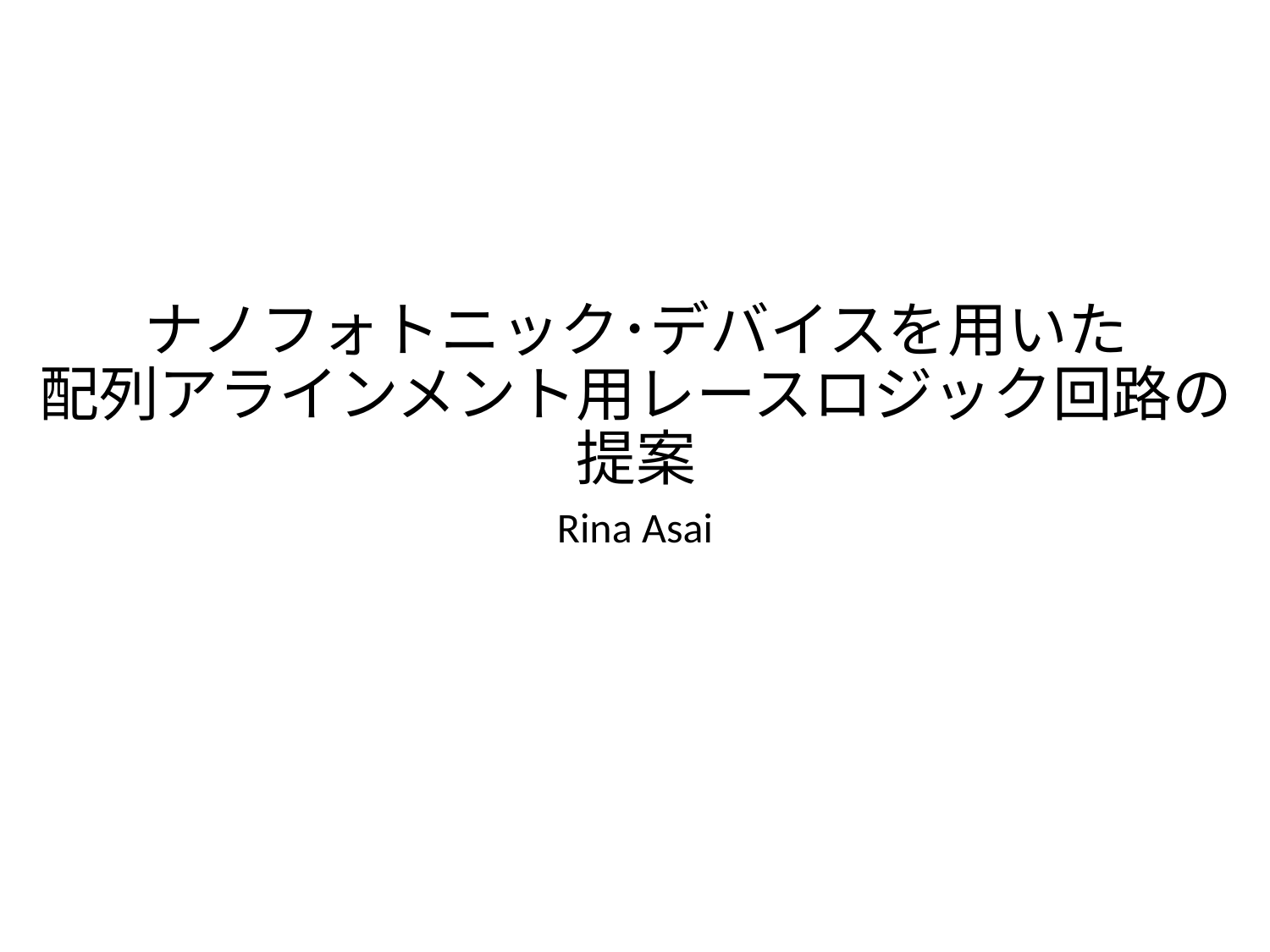

# ナノフォトニック･デバイスを用いた 配列アラインメント用レースロジック回路の提案
Rina Asai